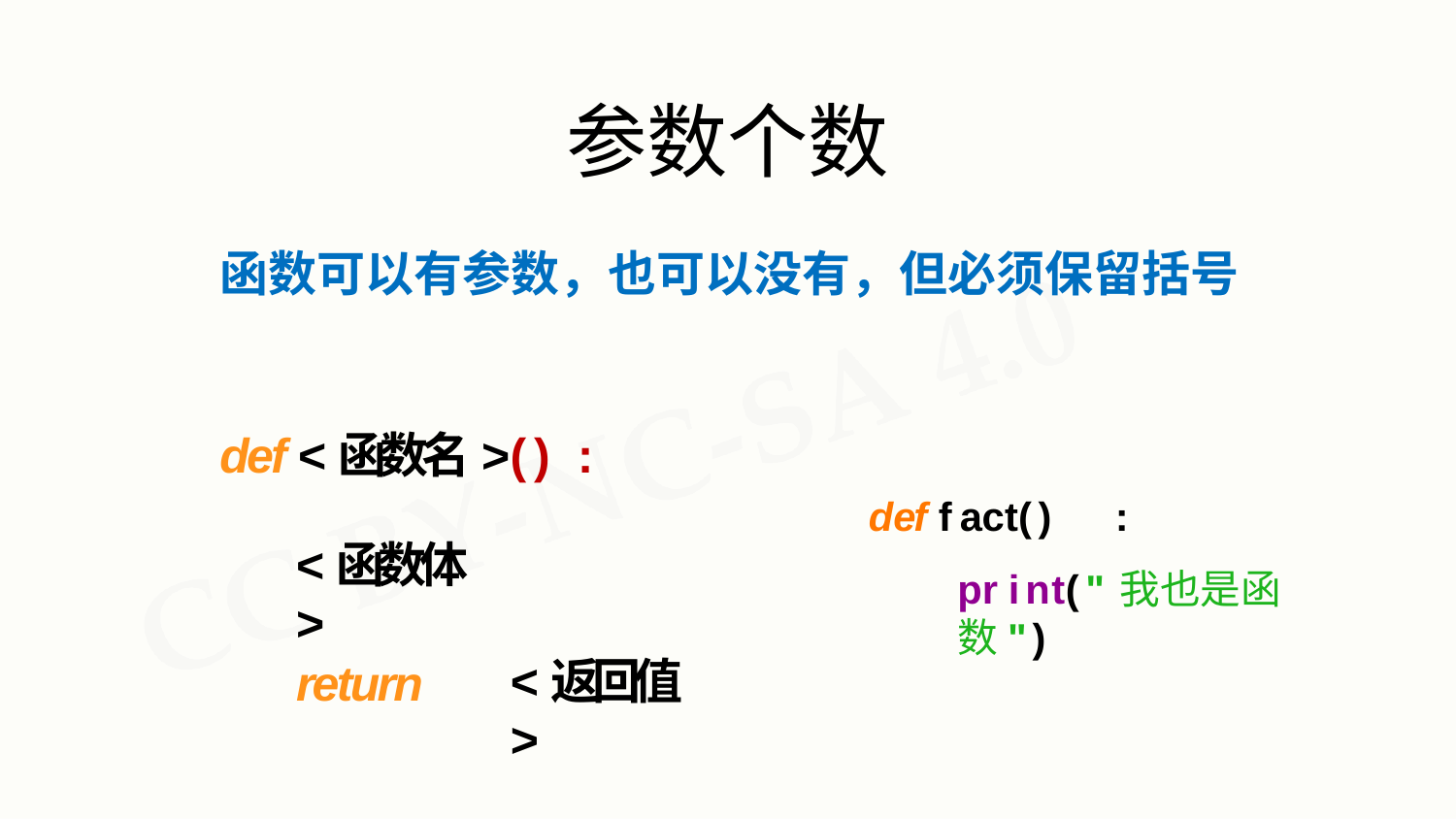

# 参数个数
函数可以有参数，也可以没有，但必须保留括号

def	<函数名>()	:

def fact()	:
print("我也是函数")
<函数体>
<返回值>
return